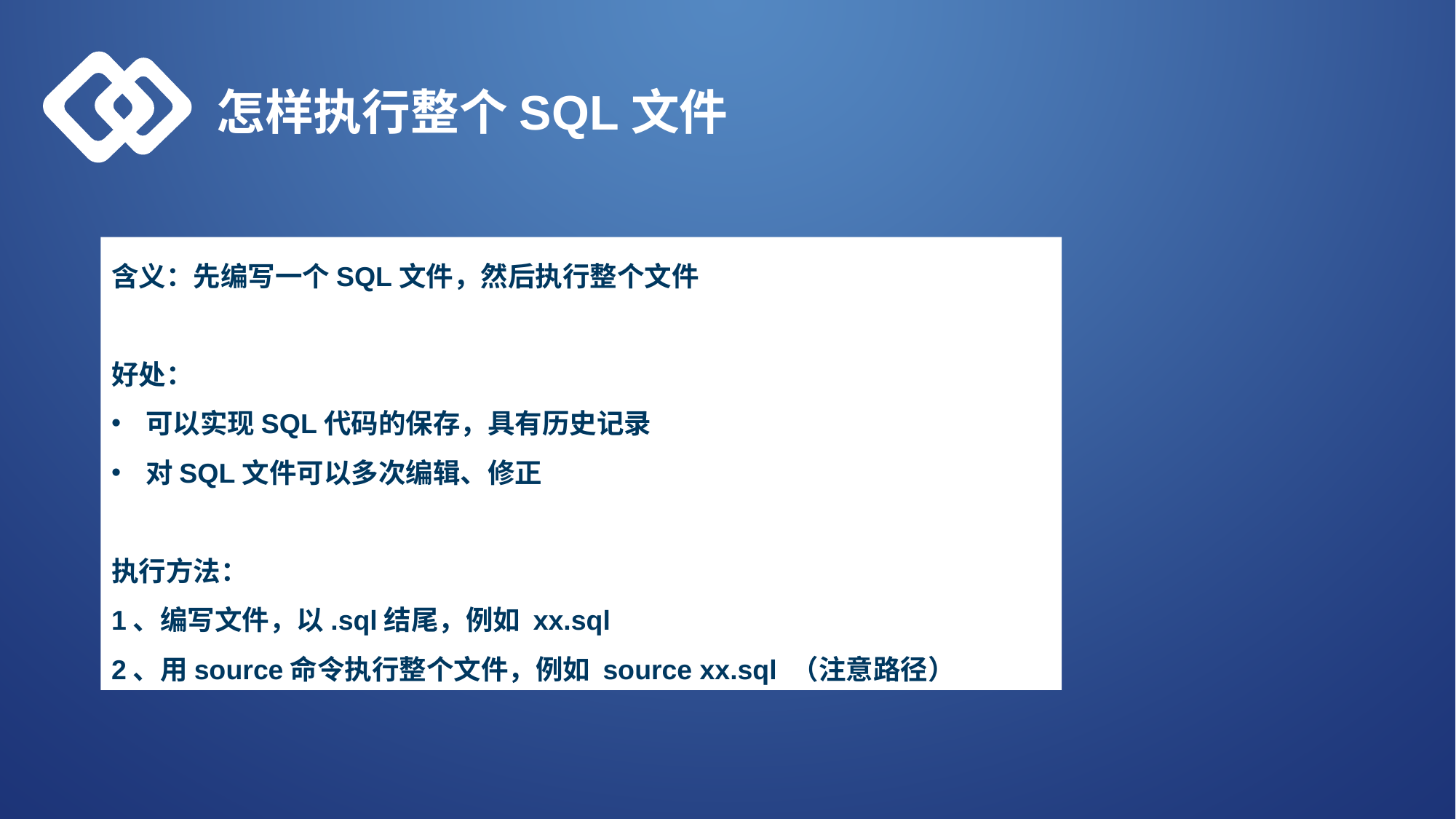

怎样执行整个SQL文件

含义：先编写一个SQL文件，然后执行整个文件

好处：
可以实现SQL代码的保存，具有历史记录
对SQL文件可以多次编辑、修正

执行方法：
1、编写文件，以.sql结尾，例如 xx.sql
2、用source命令执行整个文件，例如 source xx.sql （注意路径）